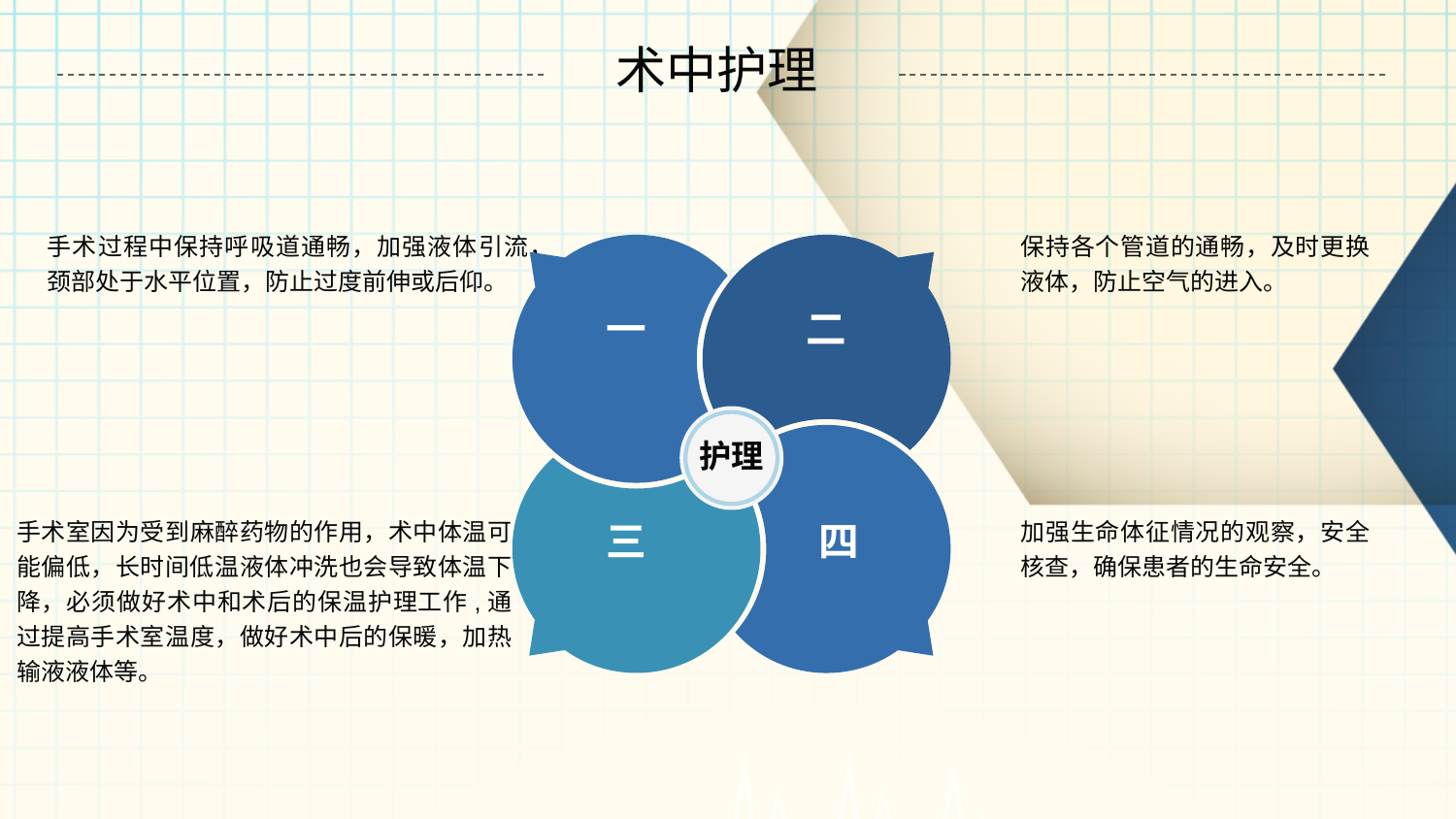

术中护理
手术过程中保持呼吸道通畅，加强液体引流，颈部处于水平位置，防止过度前伸或后仰。
保持各个管道的通畅，及时更换液体，防止空气的进入。

一
二

护理

三
四
手术室因为受到麻醉药物的作用，术中体温可能偏低，长时间低温液体冲洗也会导致体温下降，必须做好术中和术后的保温护理工作,通过提高手术室温度，做好术中后的保暖，加热输液液体等。
加强生命体征情况的观察，安全核查，确保患者的生命安全。